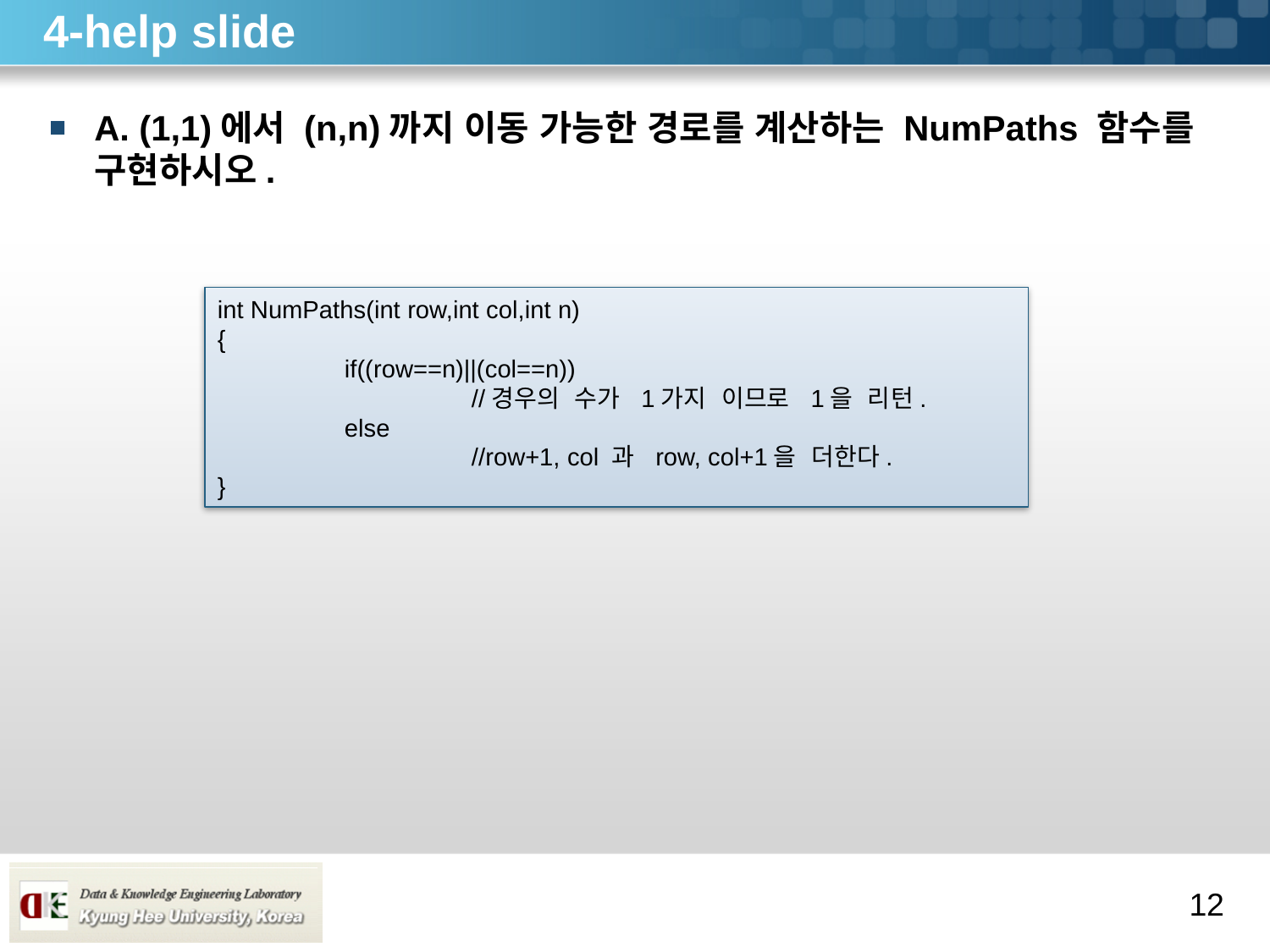

# 4-help slide
A. (1,1)에서 (n,n)까지 이동 가능한 경로를 계산하는 NumPaths 함수를 구현하시오.

int NumPaths(int row,int col,int n)
{
	if((row==n)||(col==n))
		//경우의 수가 1가지 이므로 1을 리턴.
	else
		//row+1, col 과 row, col+1을 더한다.
}